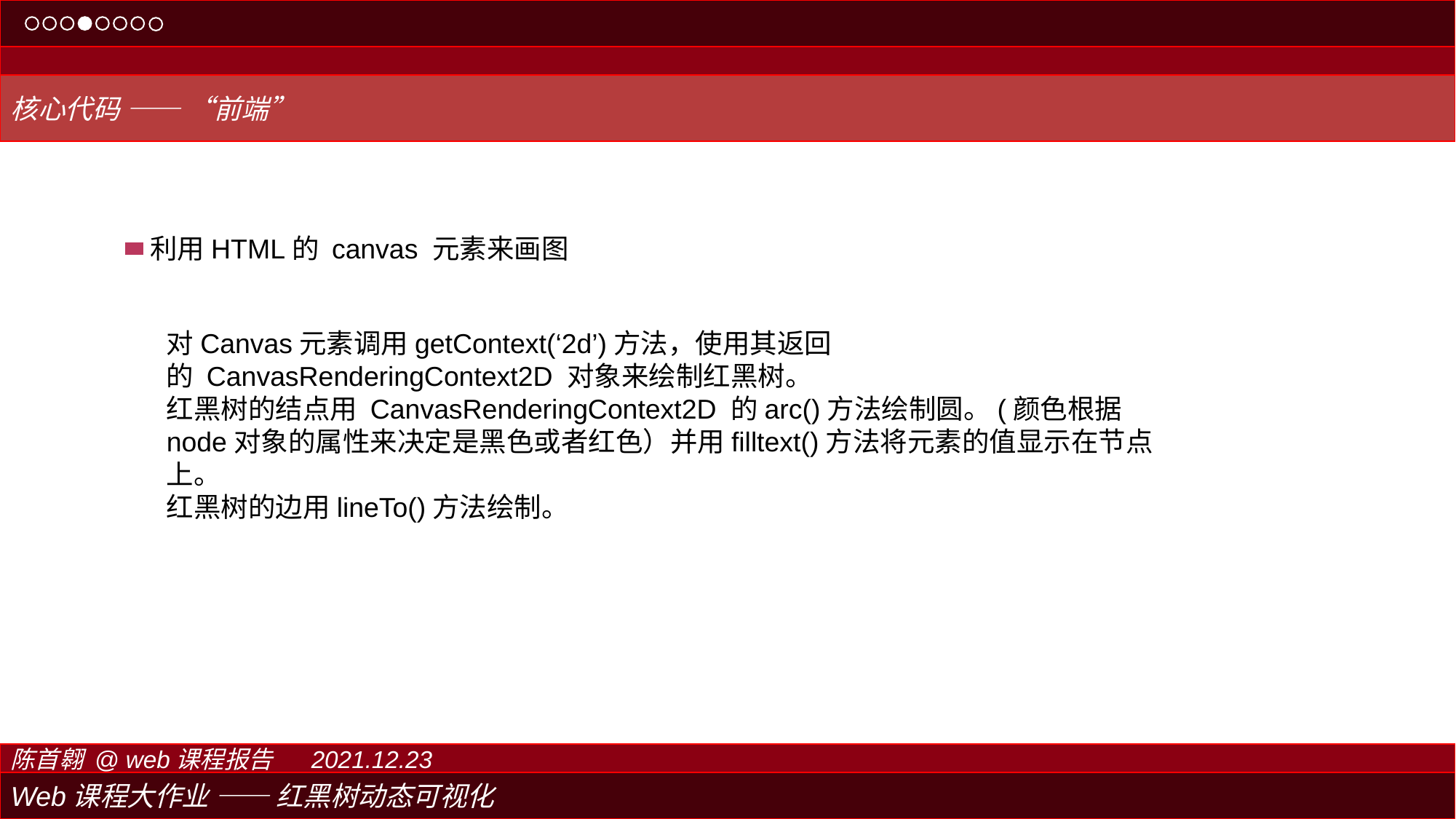

核心代码 —— “前端”
利用HTML的 canvas 元素来画图

对Canvas元素调用getContext(‘2d’)方法，使用其返回的 CanvasRenderingContext2D 对象来绘制红黑树。
红黑树的结点用 CanvasRenderingContext2D 的arc()方法绘制圆。(颜色根据node对象的属性来决定是黑色或者红色）并用filltext()方法将元素的值显示在节点上。
红黑树的边用lineTo()方法绘制。
陈首翱 @ web课程报告      2021.12.23
Web课程大作业 —— 红黑树动态可视化